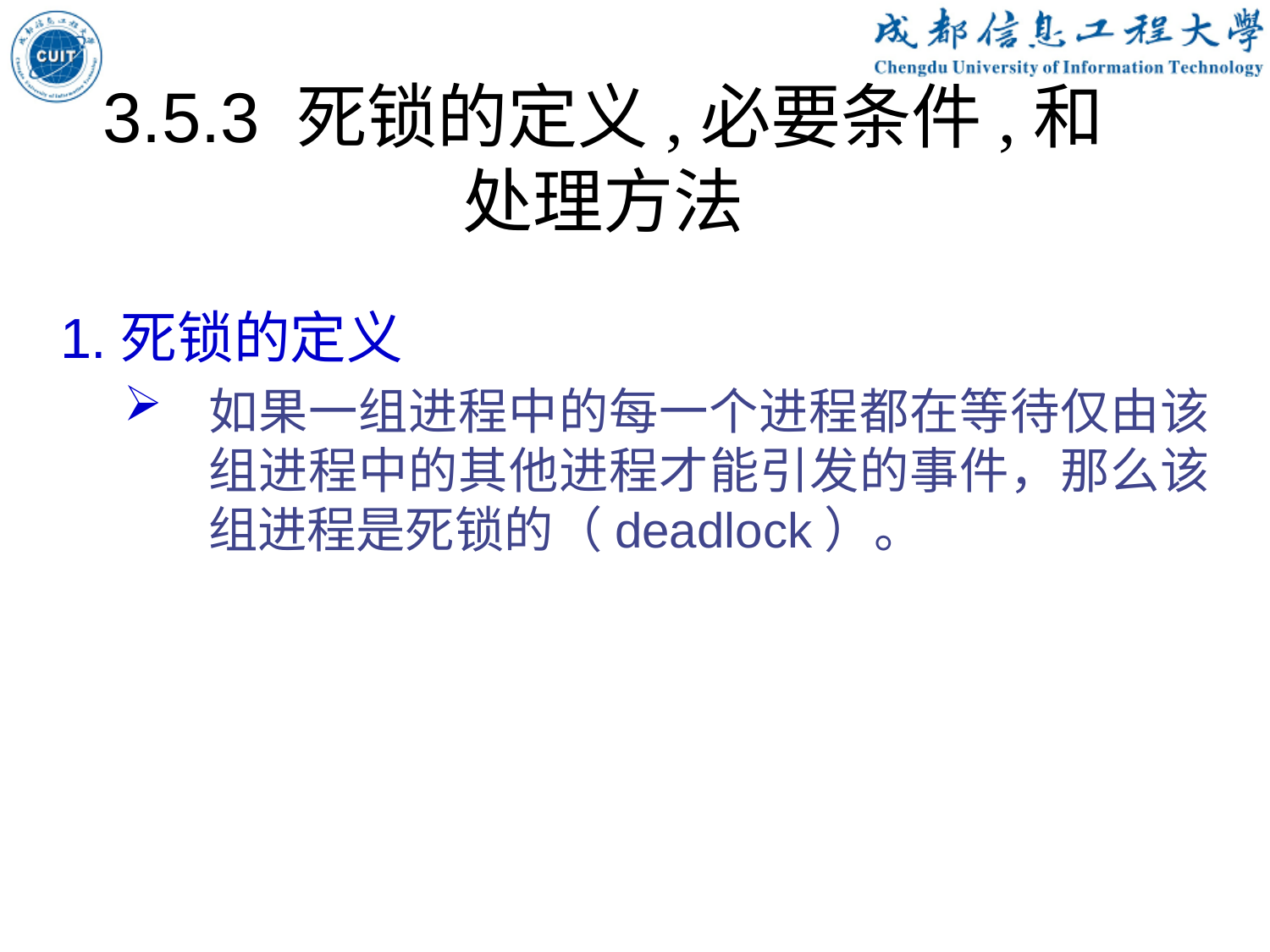

3.5.3 死锁的定义,必要条件,和处理方法
1.死锁的定义
如果一组进程中的每一个进程都在等待仅由该组进程中的其他进程才能引发的事件，那么该组进程是死锁的（deadlock）。